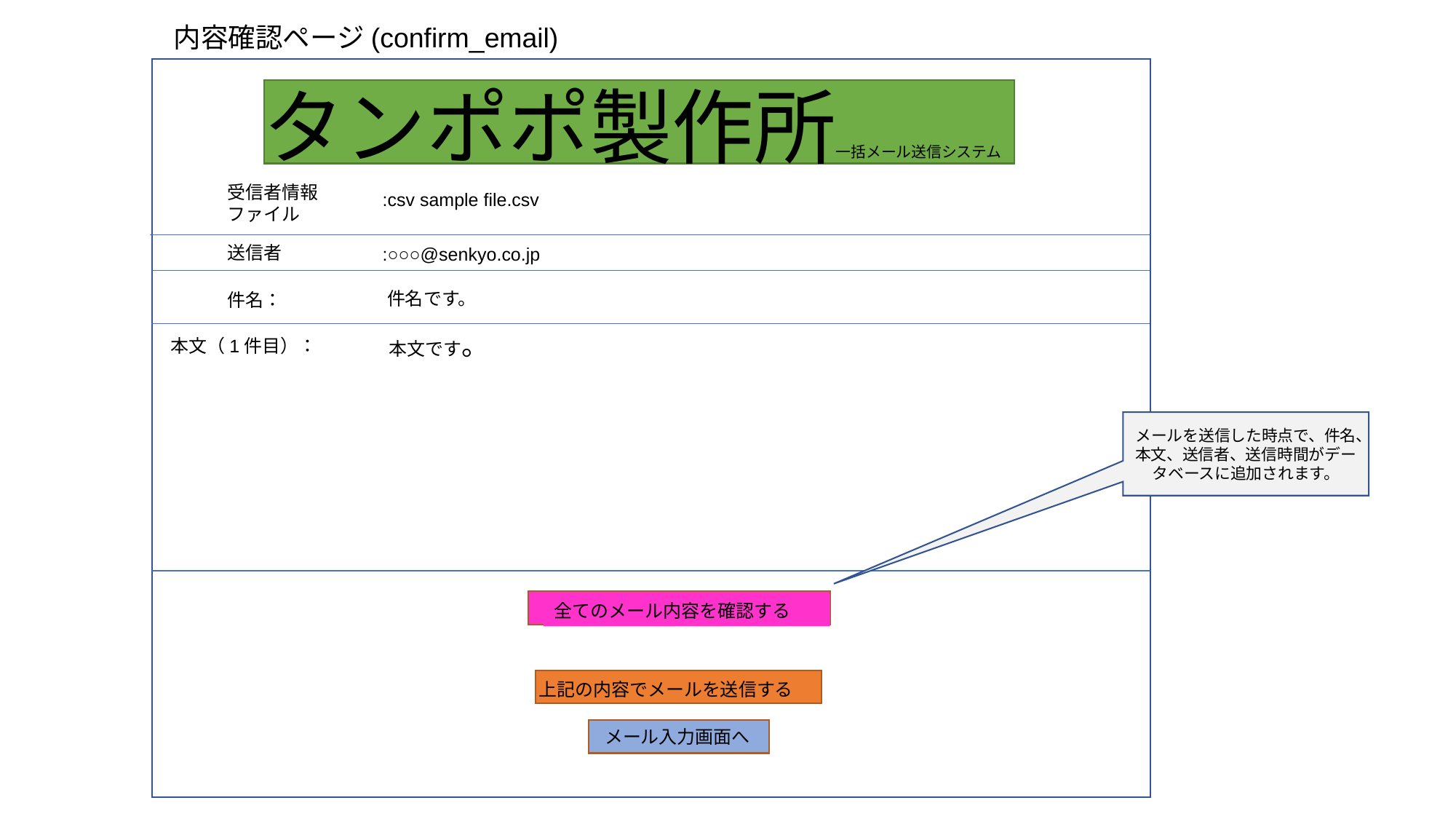

内容確認ページ(confirm_email)

タンポポ製作所一括メール送信システム

受信者情報
ファイル
:csv sample file.csv
送信者
:○○○@senkyo.co.jp
件名です。
件名：
本文です。

本文（1件目）：
メールを送信した時点で、件名、本文、送信者、送信時間がデータベースに追加されます。

全てのメール内容を確認する

上記の内容でメールを送信する

メール入力画面へ